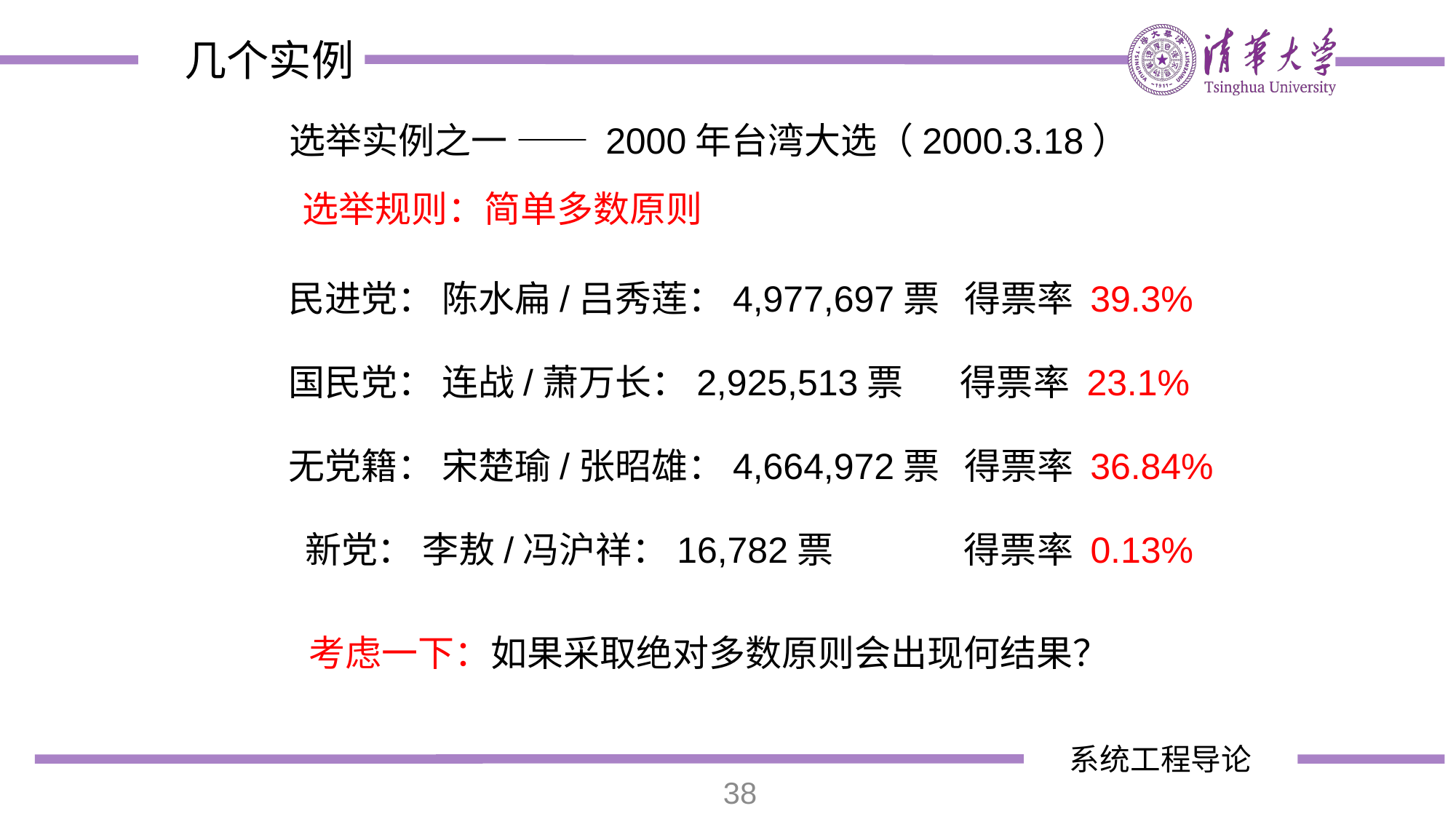

选举实例之一 —— 2000年台湾大选（2000.3.18）
选举规则：简单多数原则
民进党： 陈水扁/吕秀莲：4,977,697票   得票率 39.3%
国民党： 连战/萧万长：2,925,513票       得票率 23.1%
无党籍： 宋楚瑜/张昭雄：4,664,972票   得票率 36.84%
 新党： 李敖/冯沪祥：16,782票                得票率 0.13%
考虑一下：如果采取绝对多数原则会出现何结果？